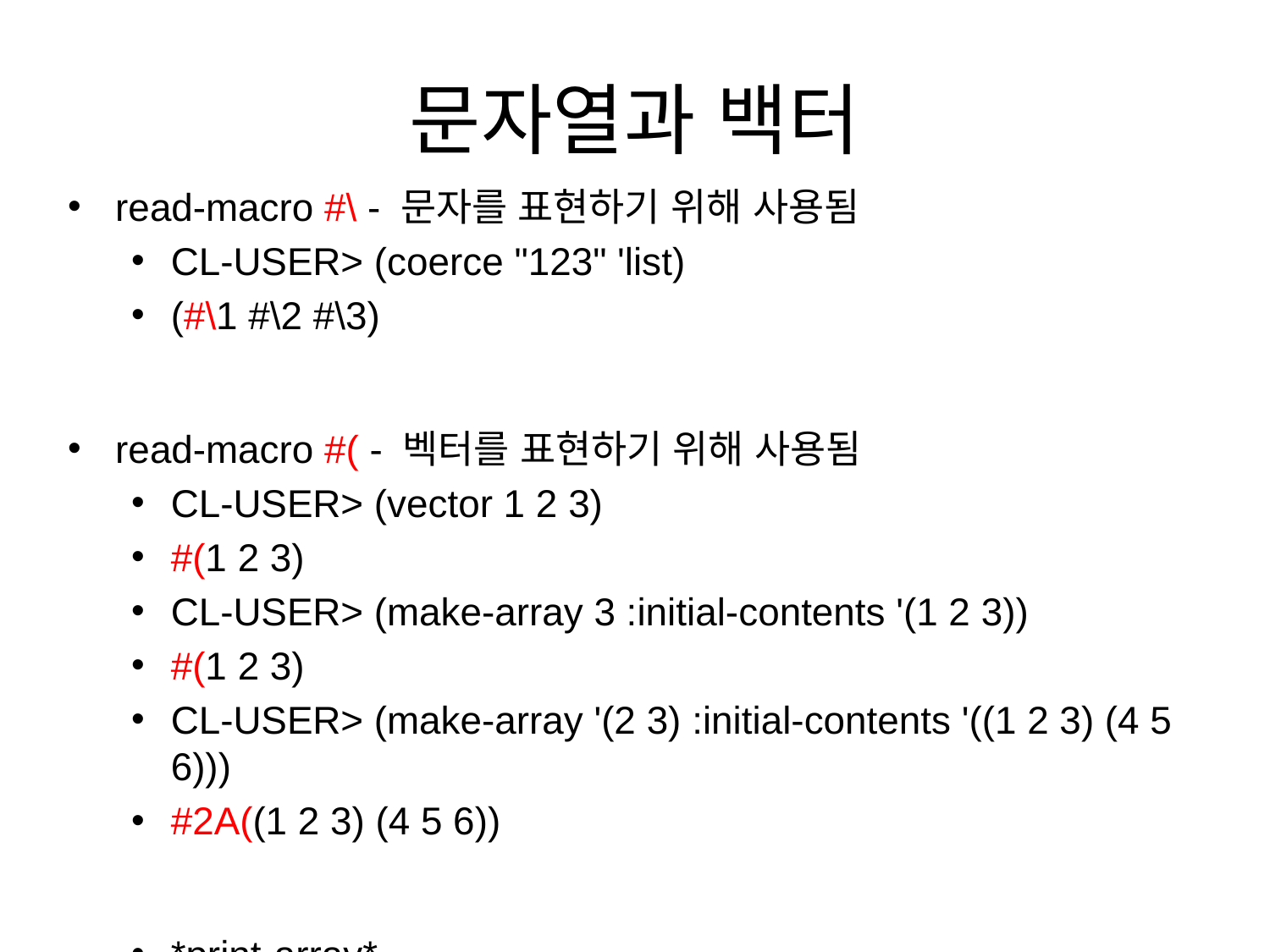

# 문자열과 백터
read-macro #\ - 문자를 표현하기 위해 사용됨
CL-USER> (coerce "123" 'list)
(#\1 #\2 #\3)

read-macro #( - 벡터를 표현하기 위해 사용됨
CL-USER> (vector 1 2 3)
#(1 2 3)
CL-USER> (make-array 3 :initial-contents '(1 2 3))
#(1 2 3)
CL-USER> (make-array '(2 3) :initial-contents '((1 2 3) (4 5 6)))
#2A((1 2 3) (4 5 6))

*print-array*